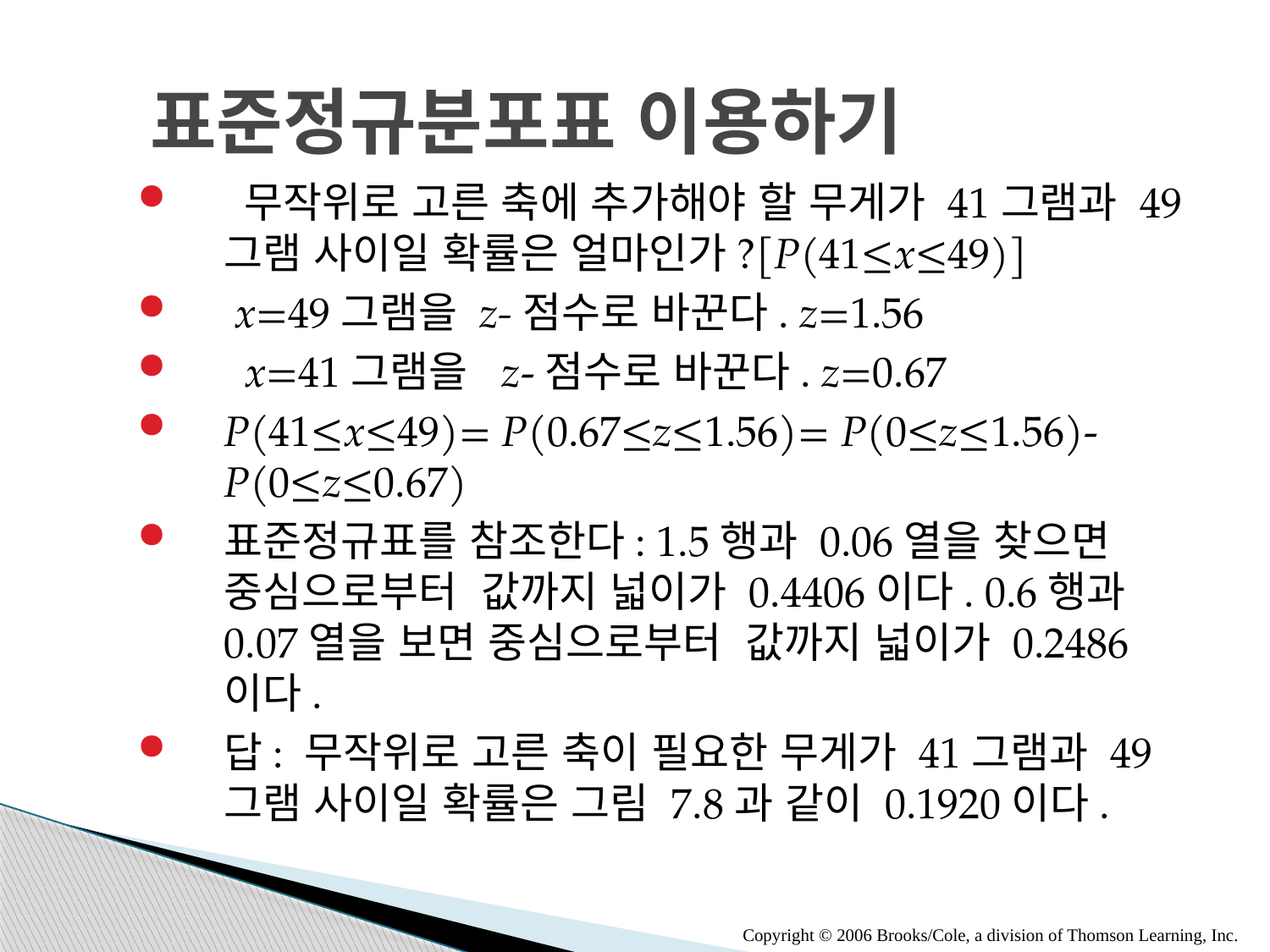

# 표준정규분포표 이용하기
 무작위로 고른 축에 추가해야 할 무게가 41그램과 49그램 사이일 확률은 얼마인가?[P(41≤x≤49)]
 x=49그램을 z-점수로 바꾼다. z=1.56
  x=41그램을  z-점수로 바꾼다. z=0.67
P(41≤x≤49)= P(0.67≤z≤1.56)= P(0≤z≤1.56)- P(0≤z≤0.67)
표준정규표를 참조한다: 1.5행과 0.06열을 찾으면 중심으로부터  값까지 넓이가 0.4406이다. 0.6행과 0.07열을 보면 중심으로부터  값까지 넓이가 0.2486이다.
답: 무작위로 고른 축이 필요한 무게가 41그램과 49그램 사이일 확률은 그림 7.8과 같이 0.1920이다.